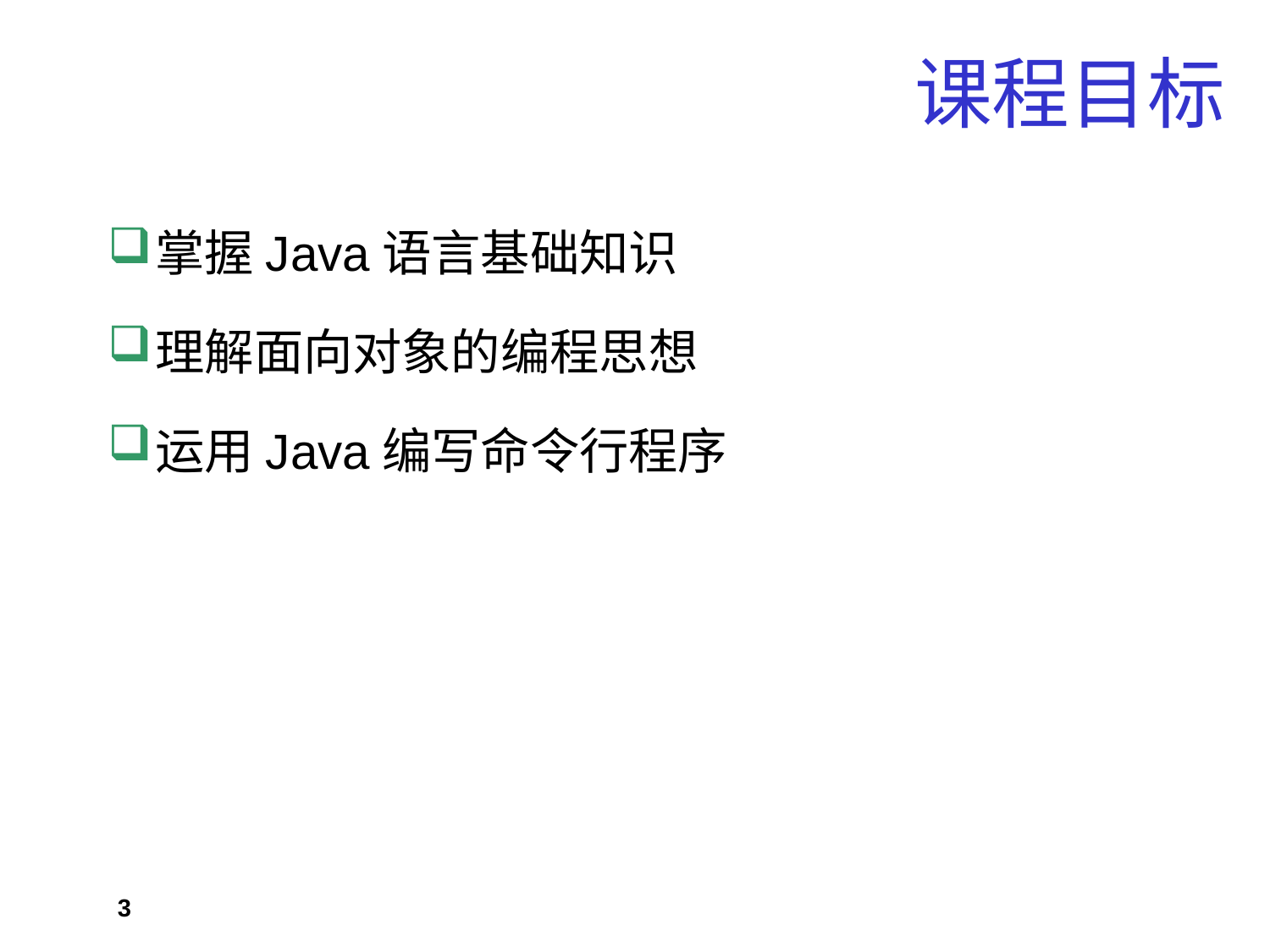

# 课程目标
掌握Java语言基础知识
理解面向对象的编程思想
运用Java编写命令行程序
3